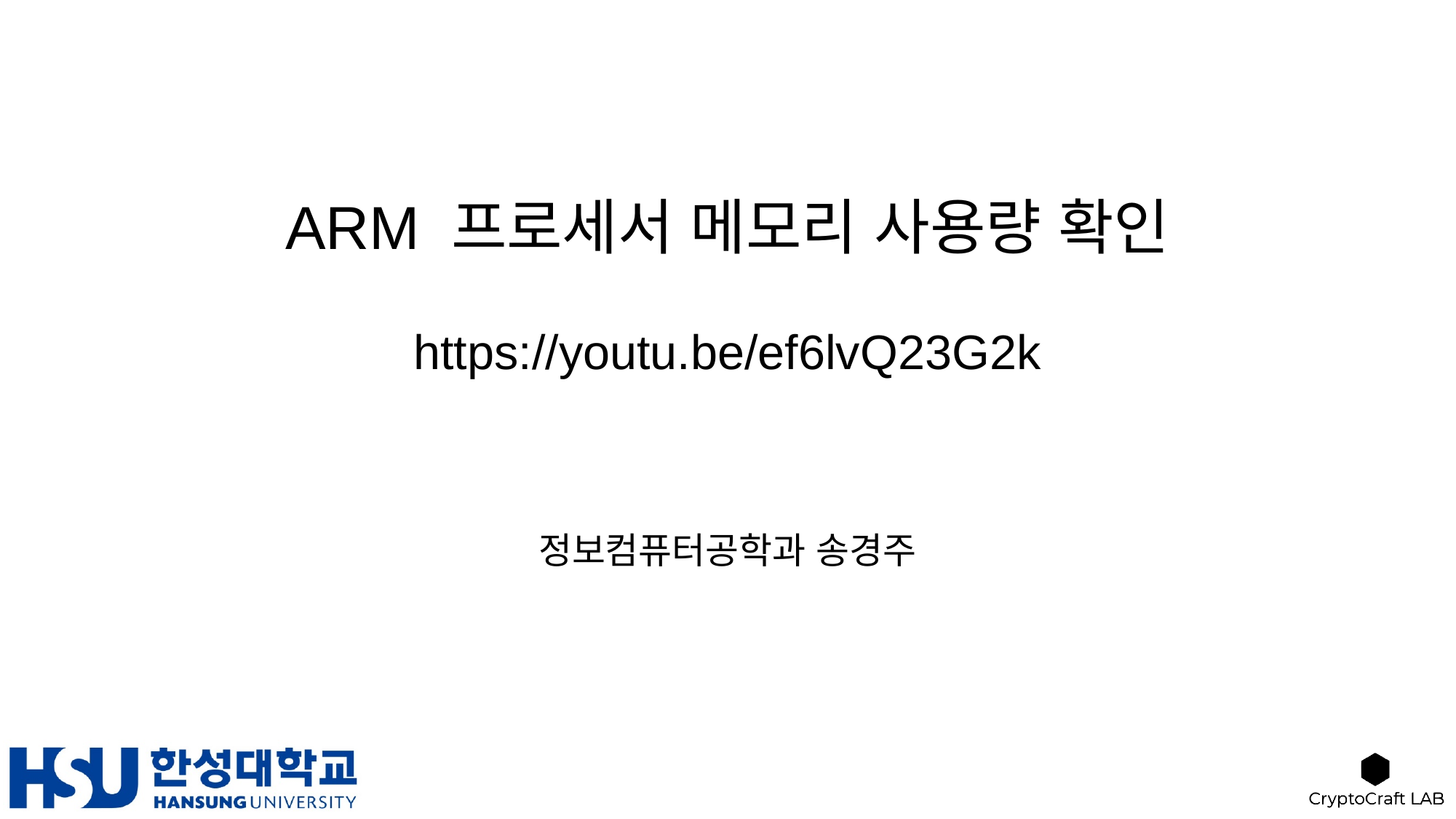

# ARM 프로세서 메모리 사용량 확인 https://youtu.be/ef6lvQ23G2k
정보컴퓨터공학과 송경주